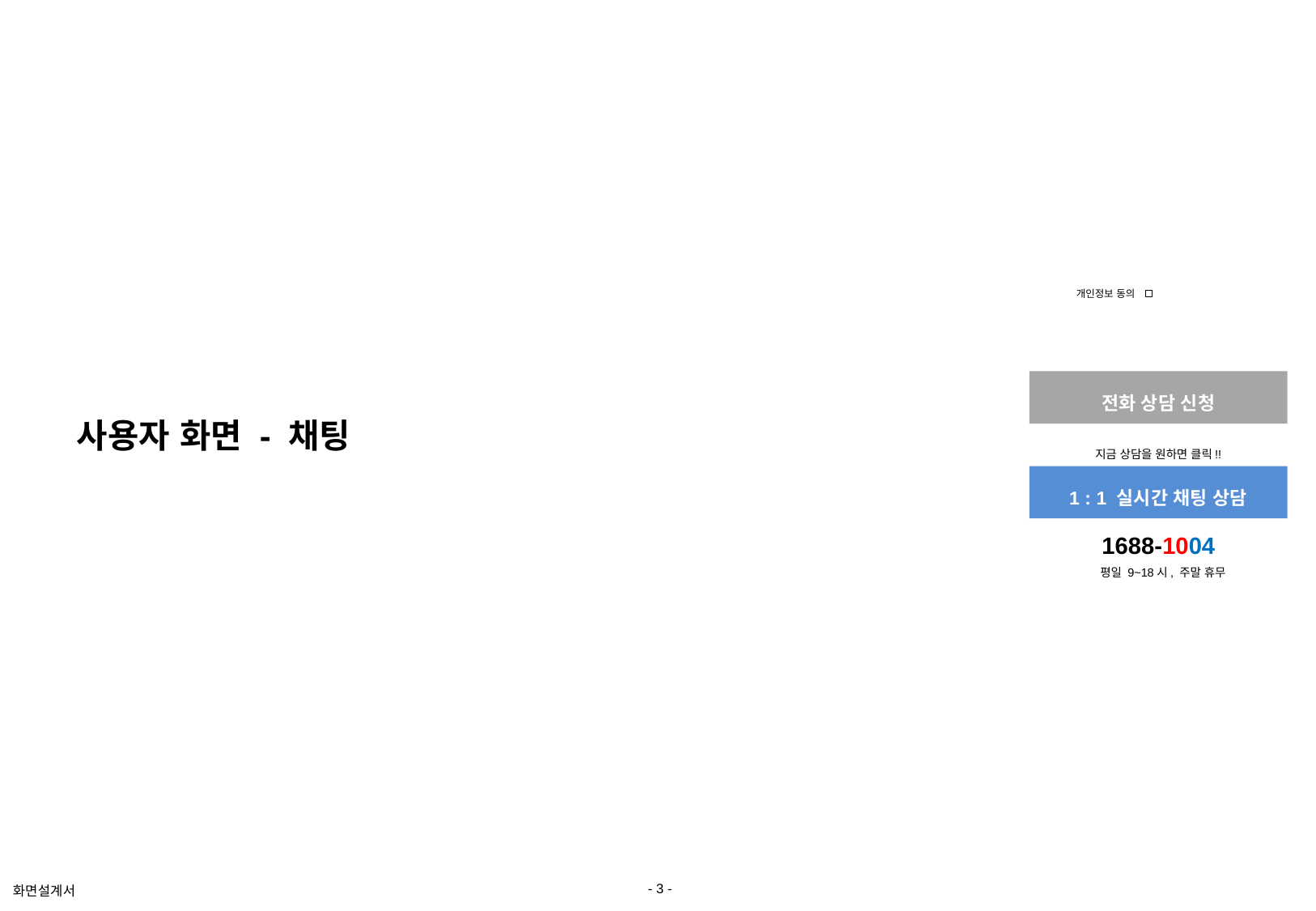

개인정보 동의

전화 상담 신청
사용자 화면 - 채팅
지금 상담을 원하면 클릭!!
1 : 1 실시간 채팅 상담
1688-1004
평일 9~18시, 주말 휴무